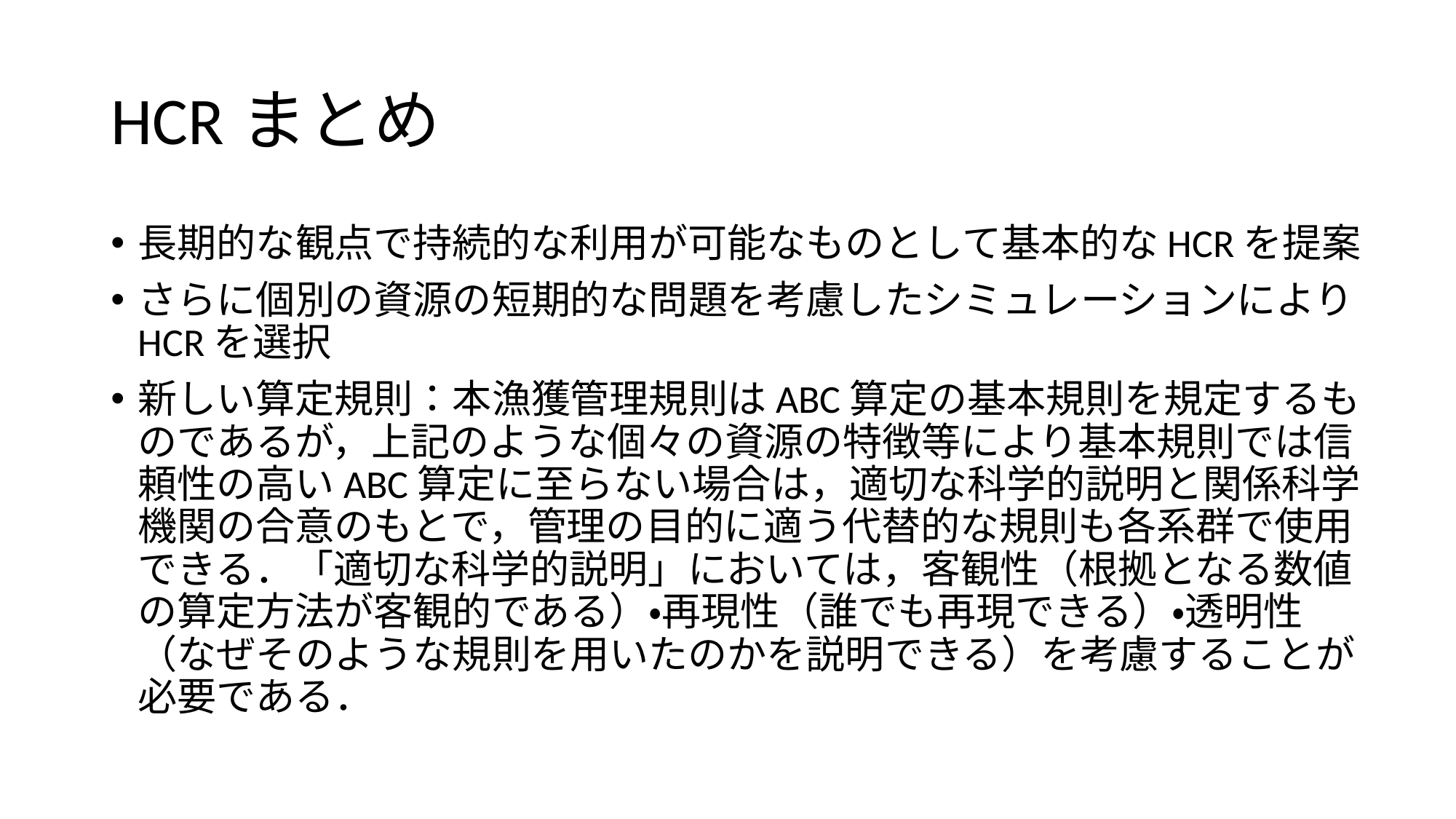

# HCRまとめ
長期的な観点で持続的な利用が可能なものとして基本的なHCRを提案
さらに個別の資源の短期的な問題を考慮したシミュレーションによりHCRを選択
新しい算定規則：本漁獲管理規則はABC算定の基本規則を規定するものであるが，上記のような個々の資源の特徴等により基本規則では信頼性の高いABC算定に至らない場合は，適切な科学的説明と関係科学機関の合意のもとで，管理の目的に適う代替的な規則も各系群で使用できる．「適切な科学的説明」においては，客観性（根拠となる数値の算定方法が客観的である）・再現性（誰でも再現できる）・透明性（なぜそのような規則を用いたのかを説明できる）を考慮することが必要である．